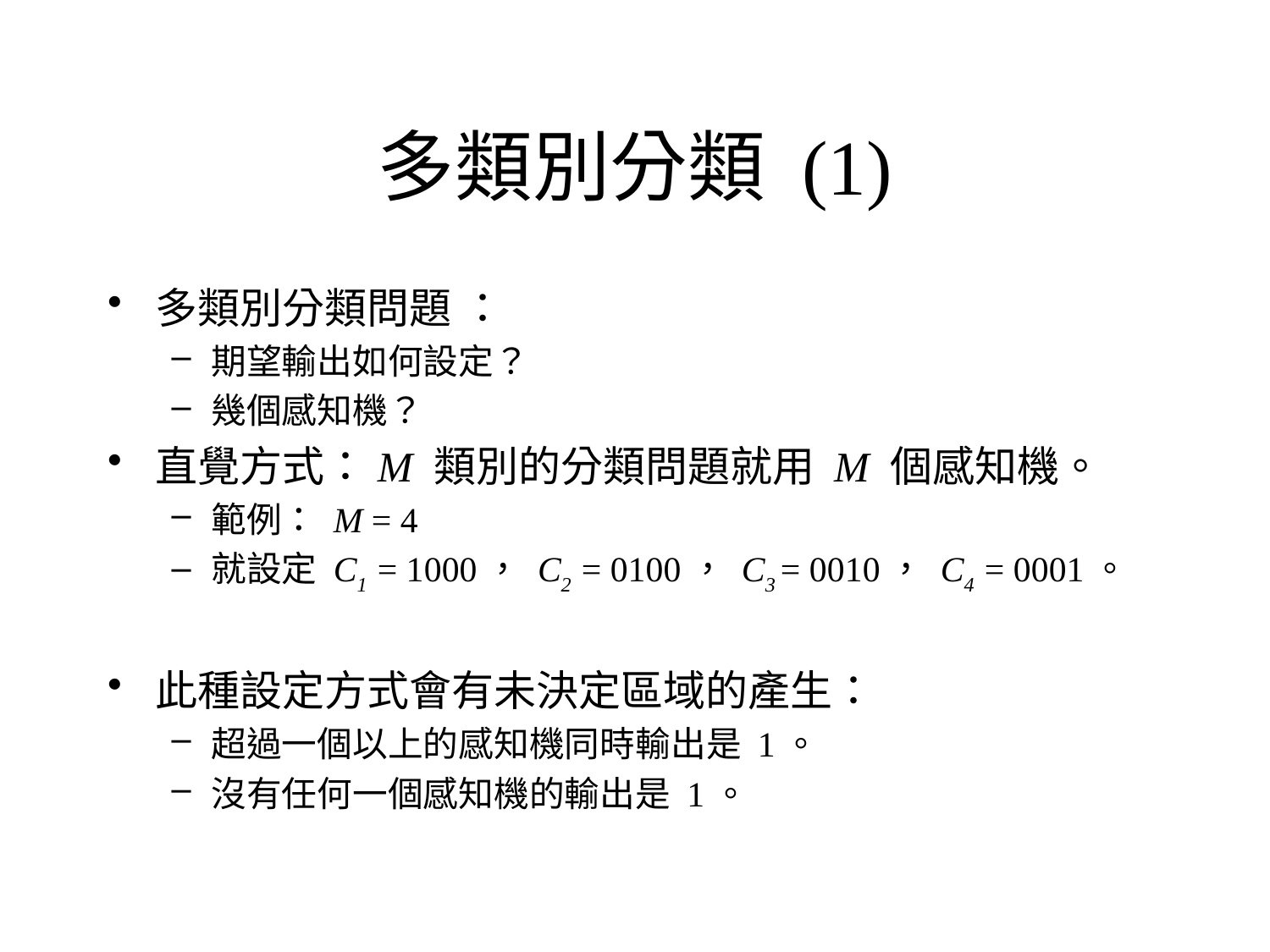

# 多類別分類 (1)
多類別分類問題 ：
期望輸出如何設定？
幾個感知機？
直覺方式：M 類別的分類問題就用 M 個感知機。
範例： M = 4
就設定 C1  = 1000， C2  = 0100， C3 = 0010， C4  = 0001。

此種設定方式會有未決定區域的產生：
超過一個以上的感知機同時輸出是 1。
沒有任何一個感知機的輸出是 1。